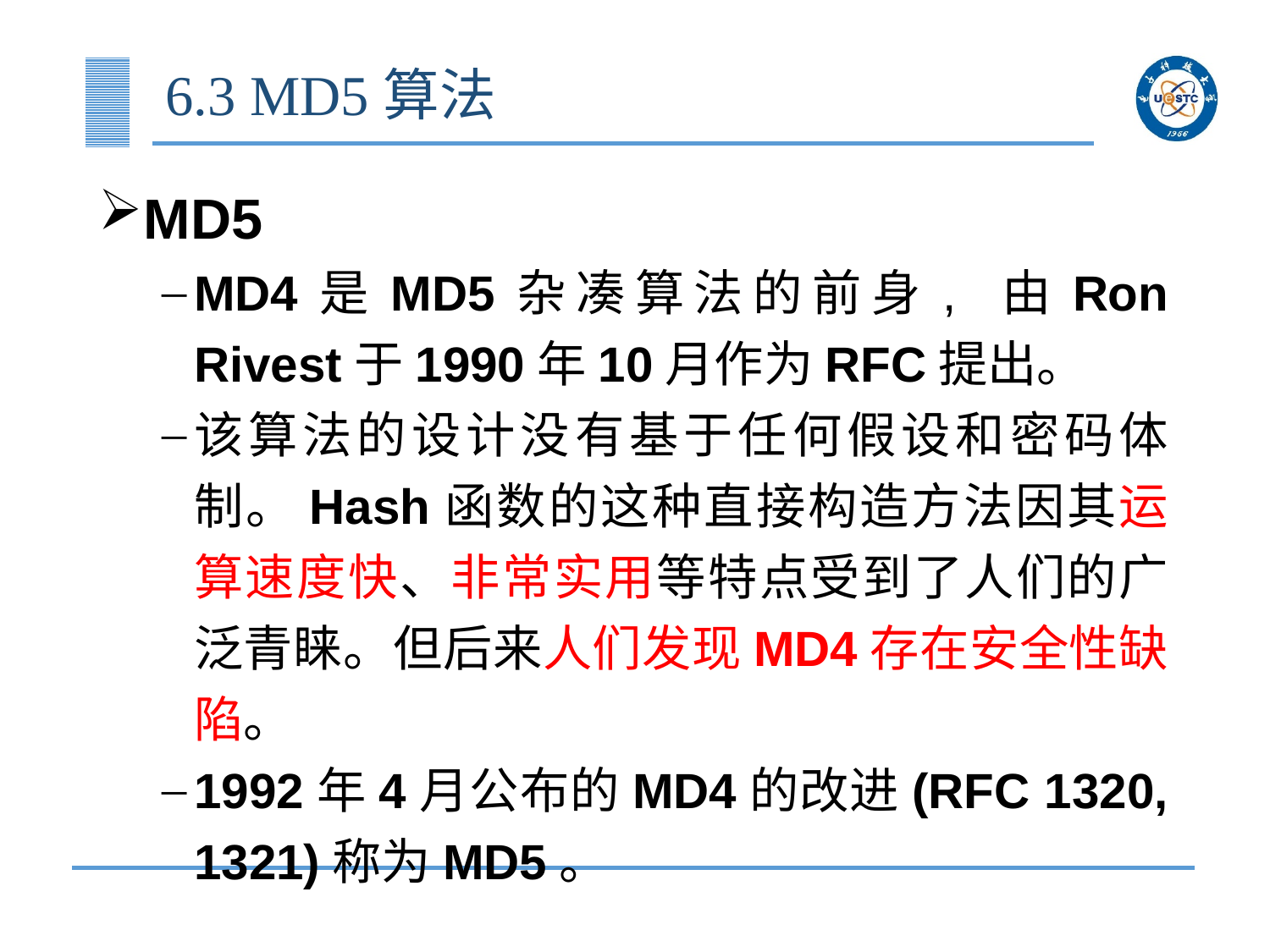

# 6.3 MD5算法
MD5
MD4是MD5杂凑算法的前身, 由Ron Rivest于1990年10月作为RFC提出。
该算法的设计没有基于任何假设和密码体制。Hash函数的这种直接构造方法因其运算速度快、非常实用等特点受到了人们的广泛青睐。但后来人们发现MD4存在安全性缺陷。
1992年4月公布的MD4的改进(RFC 1320, 1321)称为MD5。